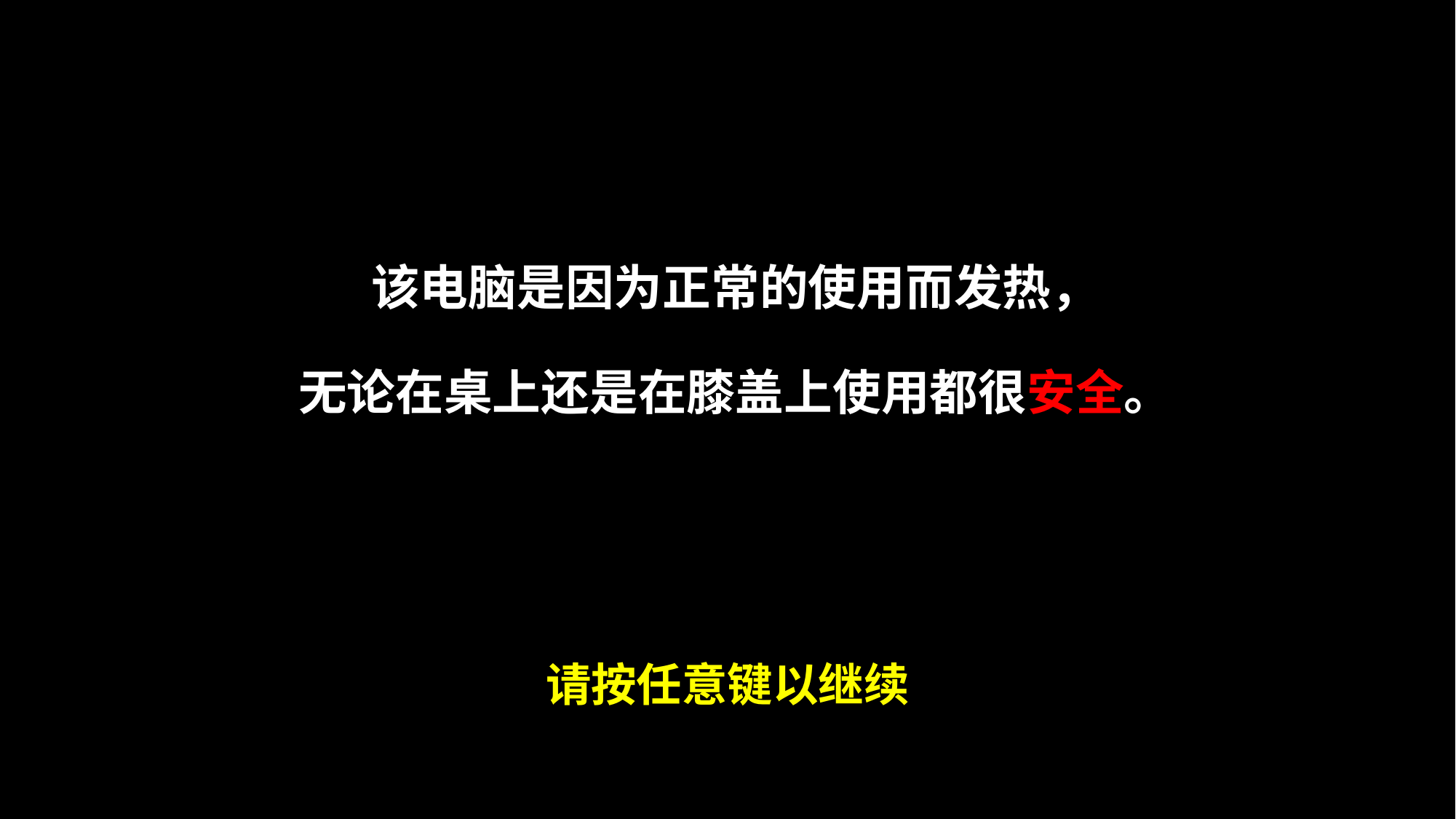

# 该电脑是因为正常的使用而发热， 无论在桌上还是在膝盖上使用都很安全。
请按任意键以继续